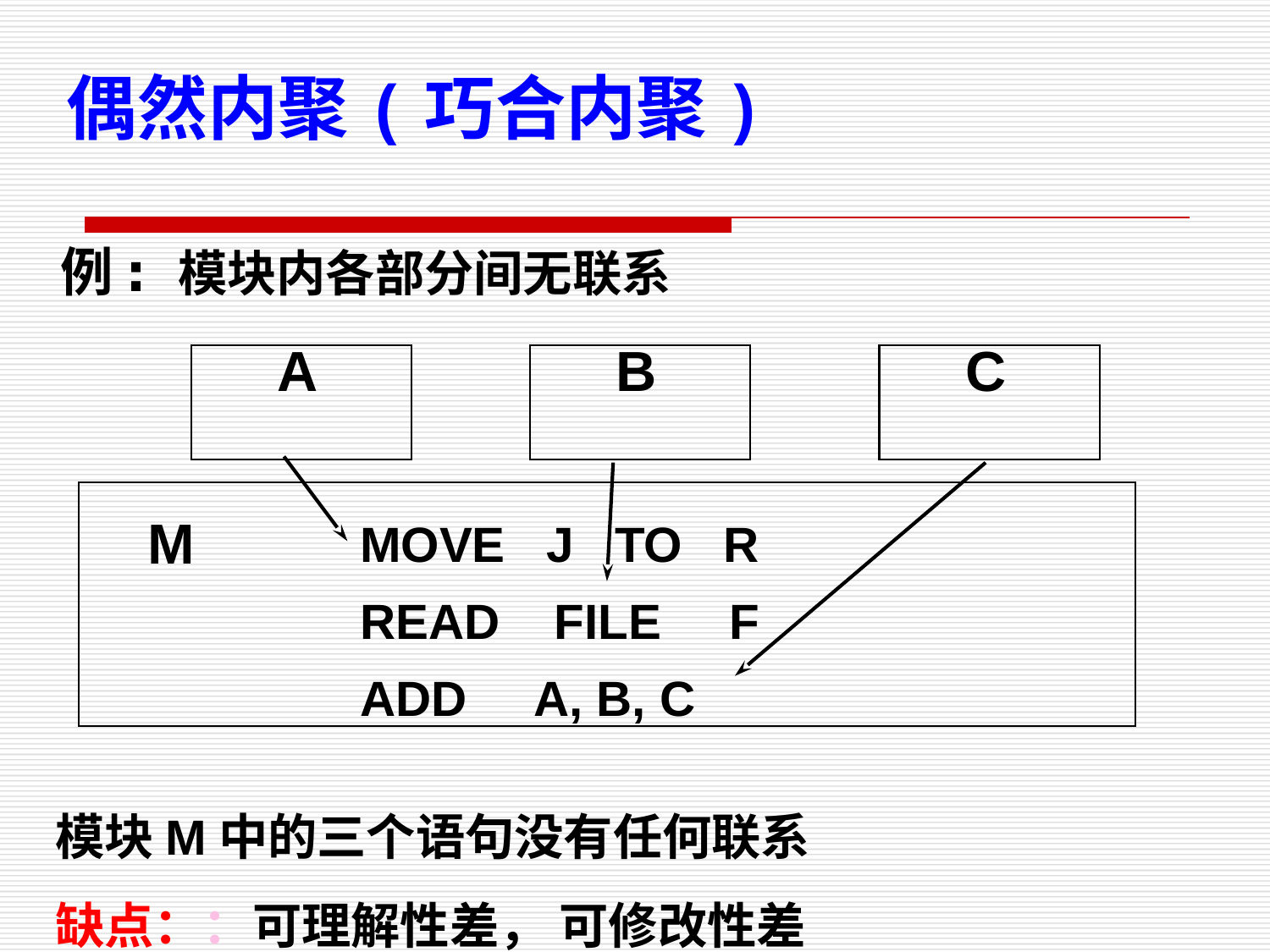

偶然内聚(巧合内聚)
例: 模块内各部分间无联系
A
B
C

MOVE   J   TO   R
READ    FILE     F
ADD     A, B, C
M
模块M中的三个语句没有任何联系
缺点：：可理解性差， 可修改性差